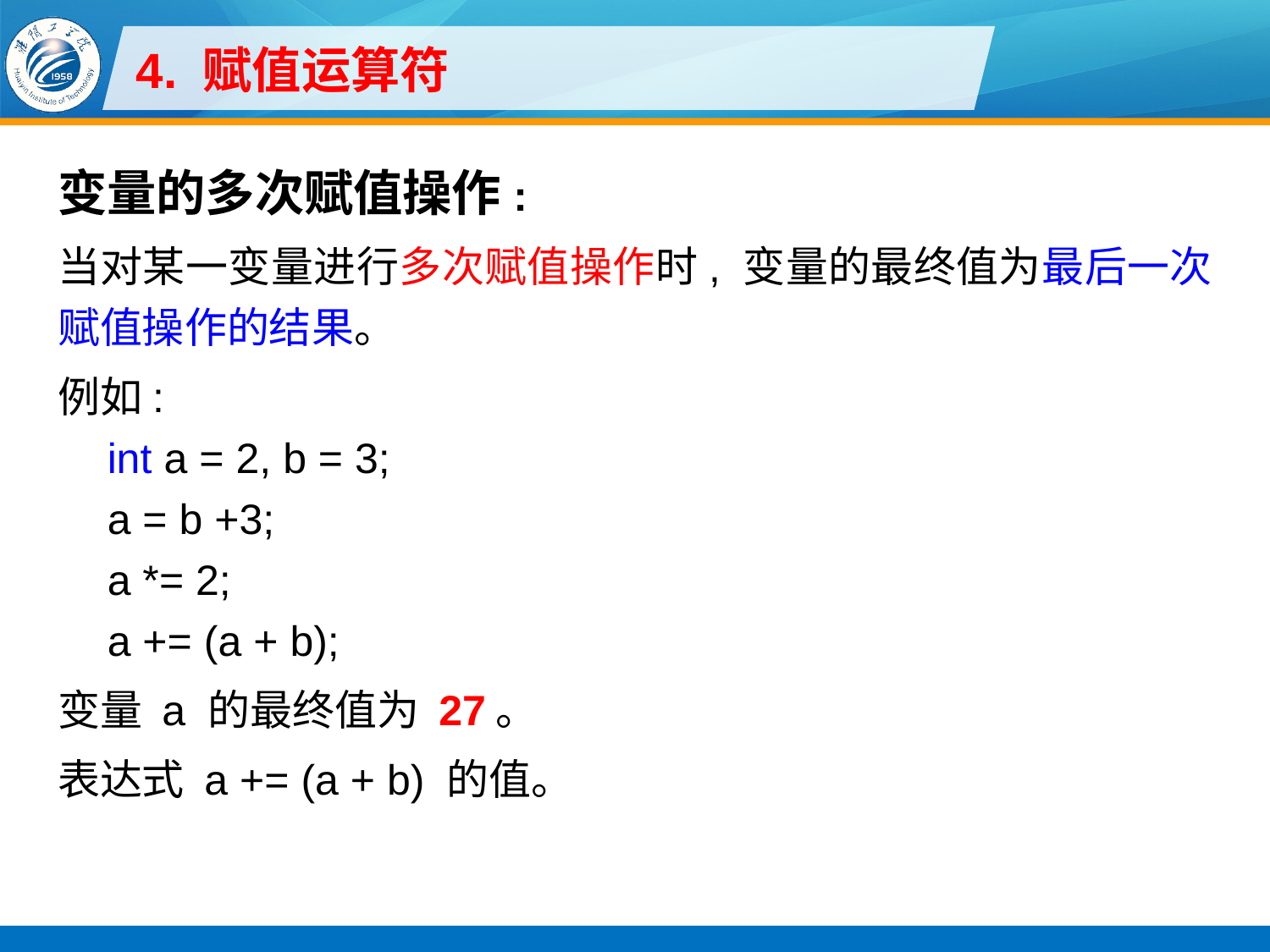

# 4. 赋值运算符
变量的多次赋值操作:
当对某一变量进行多次赋值操作时, 变量的最终值为最后一次赋值操作的结果。
例如:
int a = 2, b = 3;
a = b +3;
a *= 2;
a += (a + b);
变量 a 的最终值为 27。
表达式 a += (a + b) 的值。